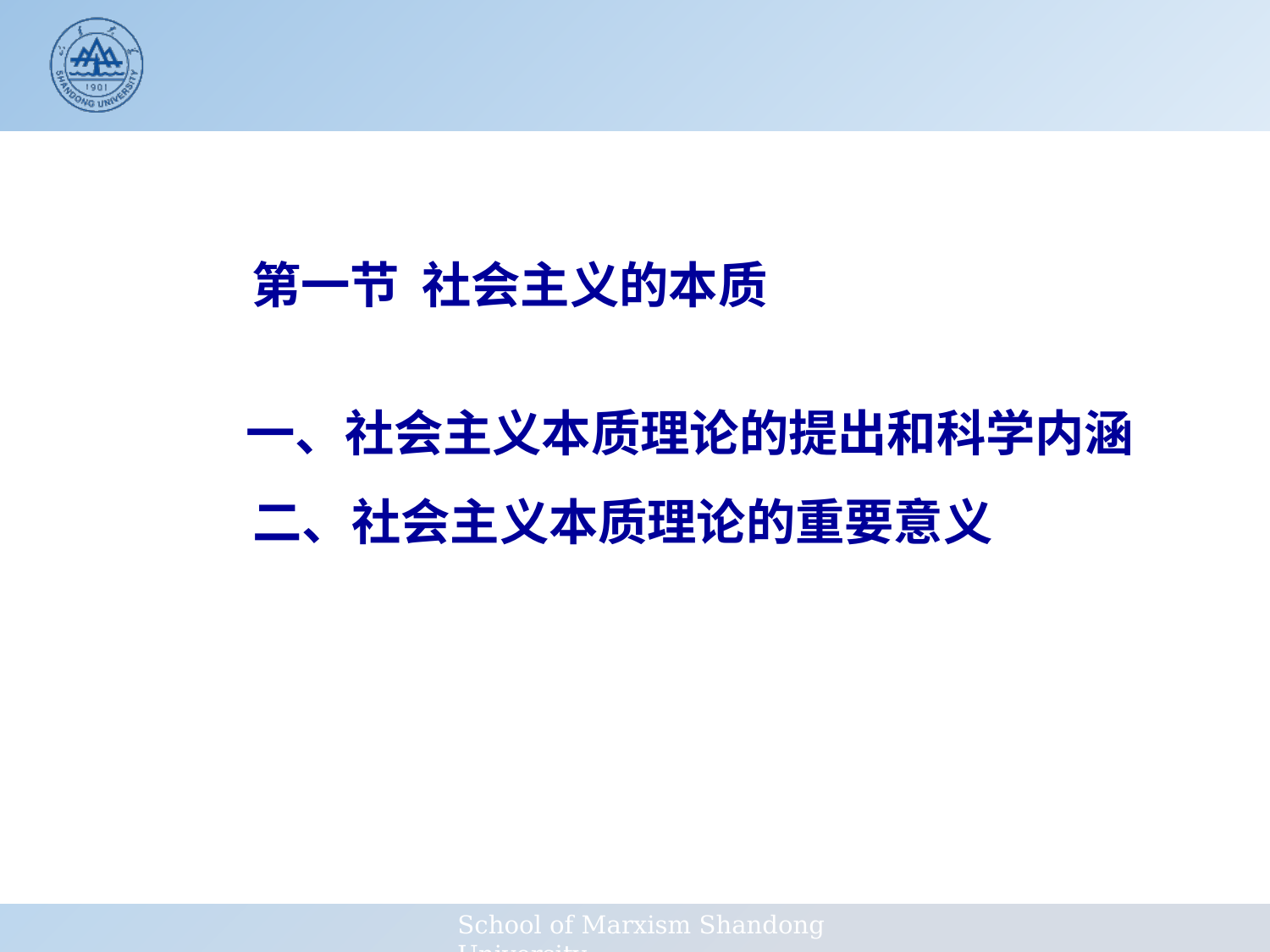

第一节  社会主义的本质
   一、社会主义本质理论的提出和科学内涵
   二、社会主义本质理论的重要意义